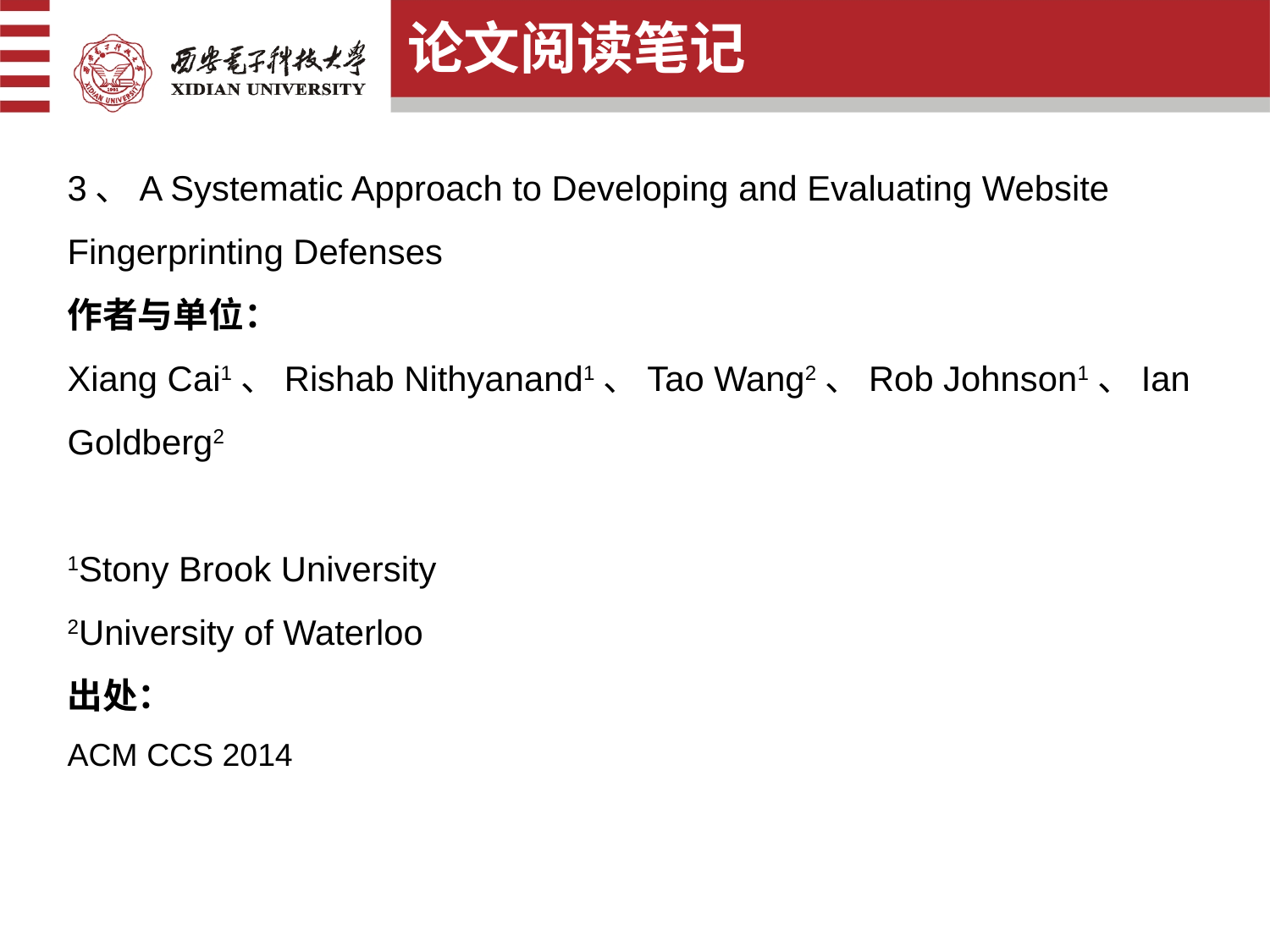

论文阅读笔记
3、A Systematic Approach to Developing and Evaluating Website Fingerprinting Defenses
作者与单位：
Xiang Cai1、Rishab Nithyanand1、Tao Wang2、Rob Johnson1、Ian Goldberg2

1Stony Brook University
2University of Waterloo
出处：
ACM CCS 2014